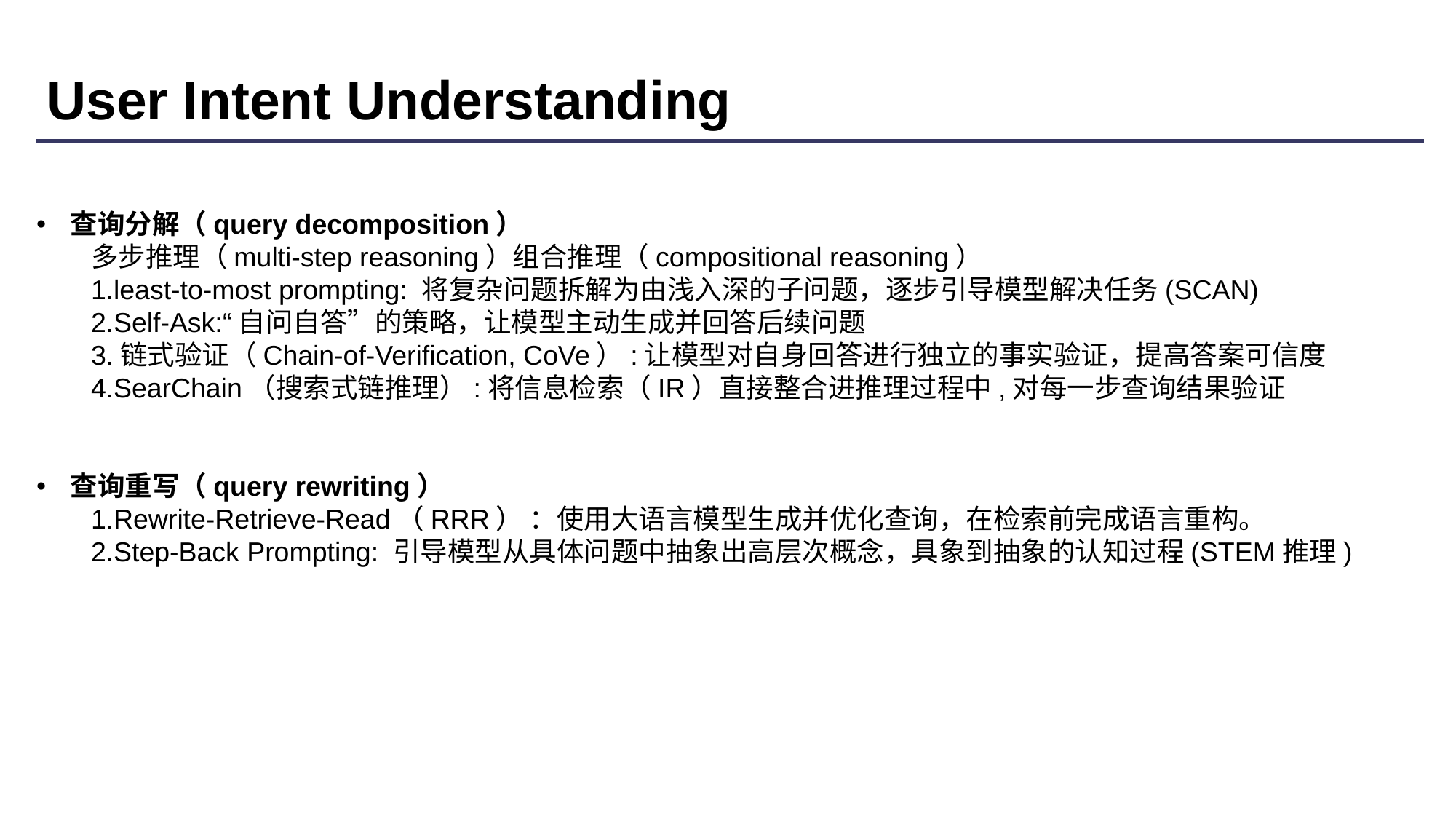

# User Intent Understanding
查询分解（query decomposition）
多步推理（multi-step reasoning）组合推理（compositional reasoning）
1.least-to-most prompting: 将复杂问题拆解为由浅入深的子问题，逐步引导模型解决任务(SCAN)
2.Self-Ask:“自问自答”的策略，让模型主动生成并回答后续问题
3.链式验证（Chain-of-Verification, CoVe）:让模型对自身回答进行独立的事实验证，提高答案可信度
4.SearChain（搜索式链推理）:将信息检索（IR）直接整合进推理过程中,对每一步查询结果验证

查询重写（query rewriting）
1.Rewrite-Retrieve-Read（RRR） ：使用大语言模型生成并优化查询，在检索前完成语言重构。
2.Step-Back Prompting: 引导模型从具体问题中抽象出高层次概念，具象到抽象的认知过程(STEM推理)
7